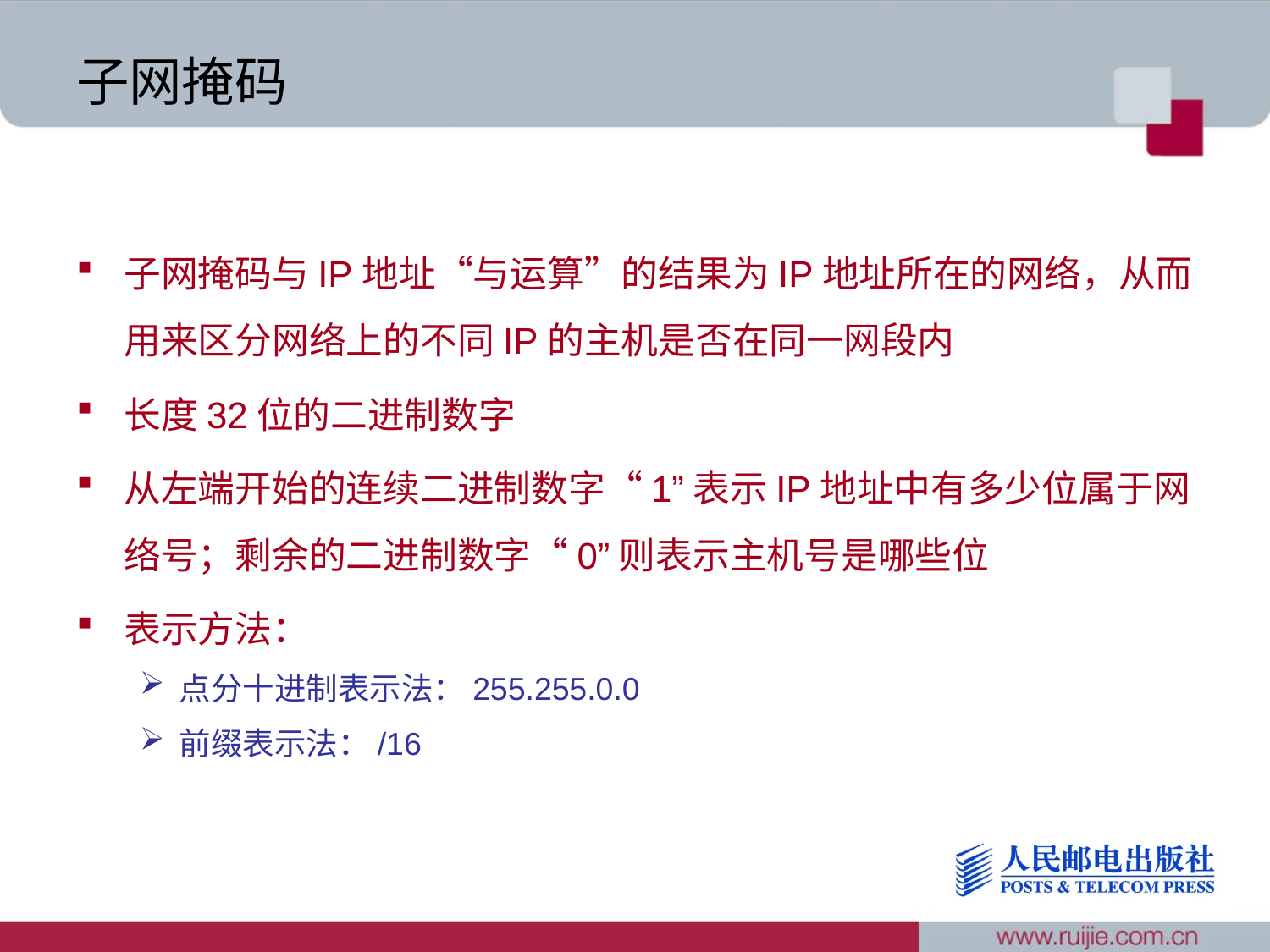

# 子网掩码
子网掩码与IP地址“与运算”的结果为IP地址所在的网络，从而用来区分网络上的不同IP的主机是否在同一网段内
长度32位的二进制数字
从左端开始的连续二进制数字“1”表示IP地址中有多少位属于网络号；剩余的二进制数字“0”则表示主机号是哪些位
表示方法：
点分十进制表示法：255.255.0.0
前缀表示法：/16